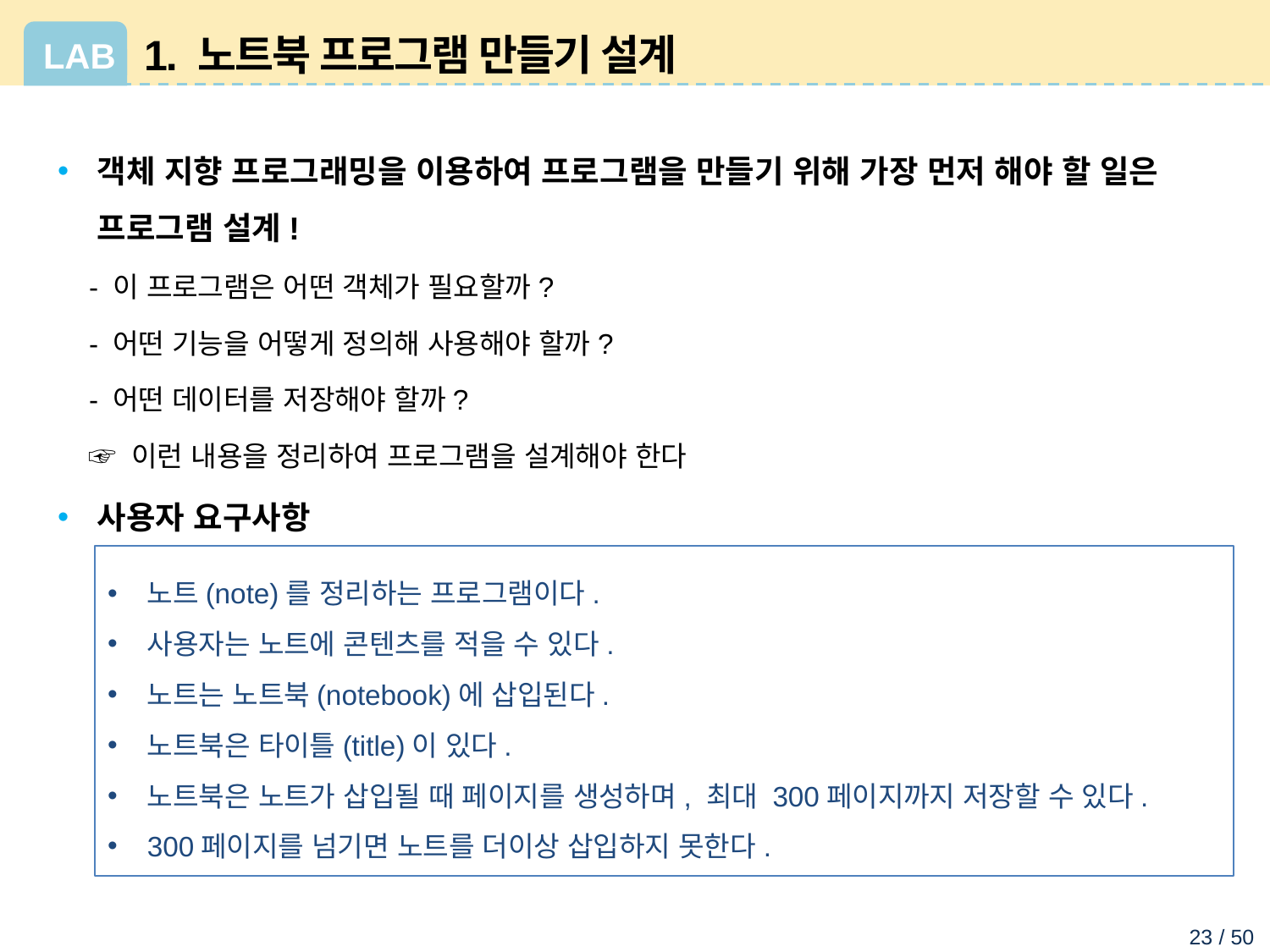

# 1. 노트북 프로그램 만들기 설계
객체 지향 프로그래밍을 이용하여 프로그램을 만들기 위해 가장 먼저 해야 할 일은 프로그램 설계!
    - 이 프로그램은 어떤 객체가 필요할까?
    - 어떤 기능을 어떻게 정의해 사용해야 할까?
    - 어떤 데이터를 저장해야 할까?
    ☞ 이런 내용을 정리하여 프로그램을 설계해야 한다
사용자 요구사항

노트(note)를 정리하는 프로그램이다.
사용자는 노트에 콘텐츠를 적을 수 있다.
노트는 노트북(notebook)에 삽입된다.
노트북은 타이틀(title)이 있다.
노트북은 노트가 삽입될 때 페이지를 생성하며, 최대 300페이지까지 저장할 수 있다.
300페이지를 넘기면 노트를 더이상 삽입하지 못한다.